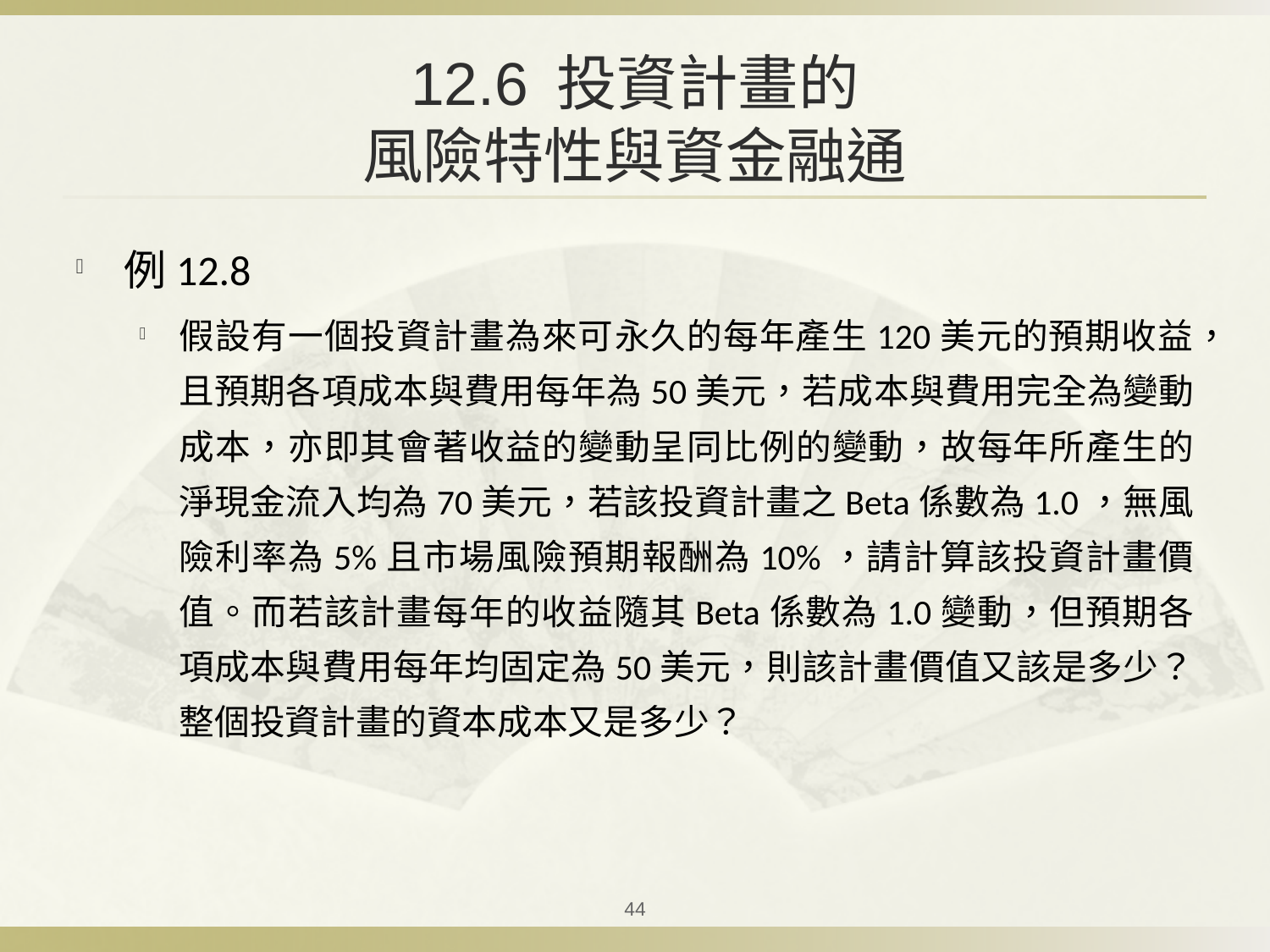

# 12.6 投資計畫的 風險特性與資金融通
例12.8
假設有一個投資計畫為來可永久的每年產生120美元的預期收益，且預期各項成本與費用每年為50美元，若成本與費用完全為變動成本，亦即其會著收益的變動呈同比例的變動，故每年所產生的淨現金流入均為70美元，若該投資計畫之Beta係數為1.0，無風險利率為5%且市場風險預期報酬為10%，請計算該投資計畫價值。而若該計畫每年的收益隨其Beta係數為1.0變動，但預期各項成本與費用每年均固定為50美元，則該計畫價值又該是多少？整個投資計畫的資本成本又是多少？

44